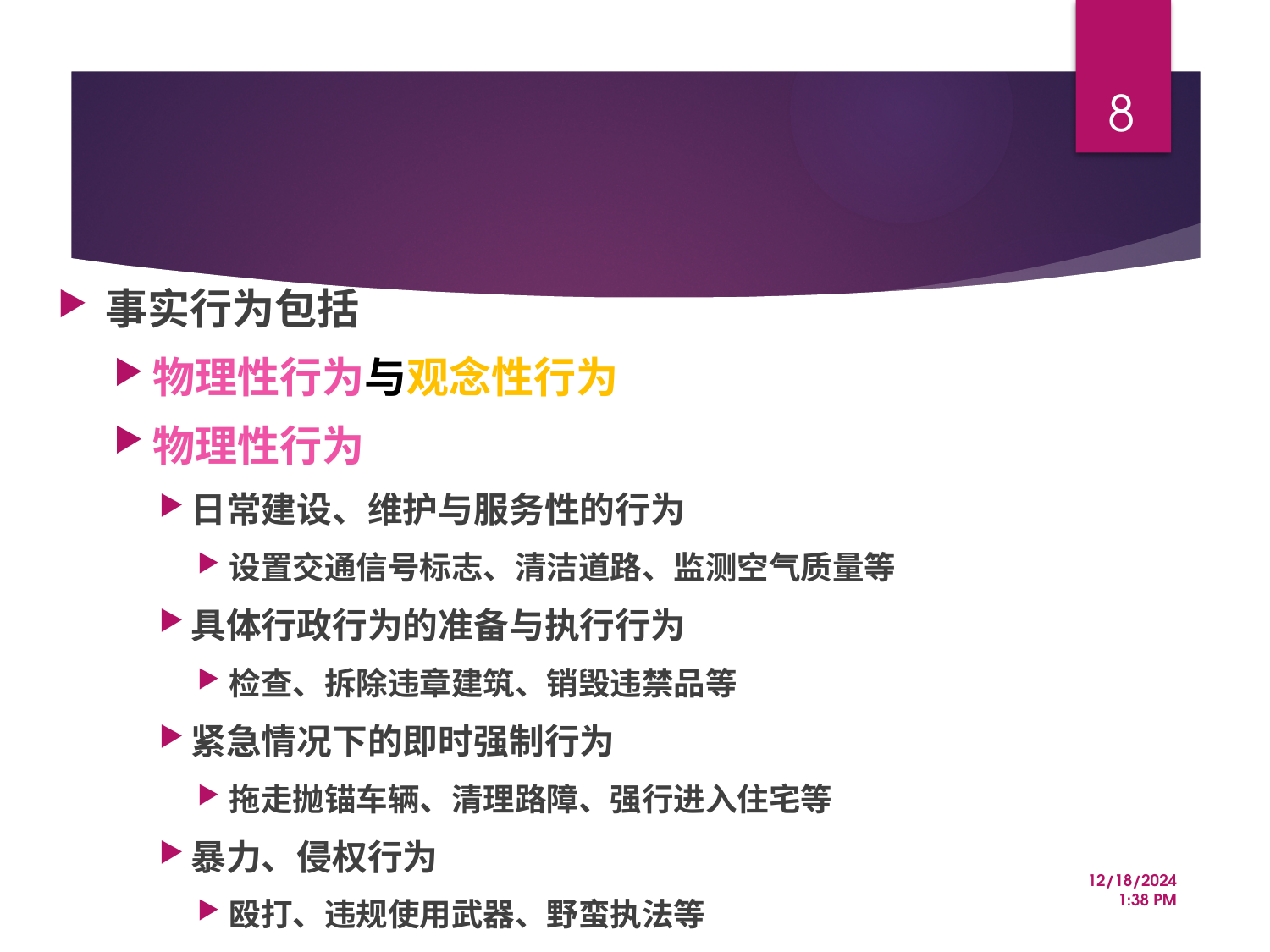

8
#
事实行为包括
物理性行为与观念性行为
物理性行为
日常建设、维护与服务性的行为
设置交通信号标志、清洁道路、监测空气质量等
具体行政行为的准备与执行行为
检查、拆除违章建筑、销毁违禁品等
紧急情况下的即时强制行为
拖走抛锚车辆、清理路障、强行进入住宅等
暴力、侵权行为
殴打、违规使用武器、野蛮执法等

12/18/2024 1:38 PM